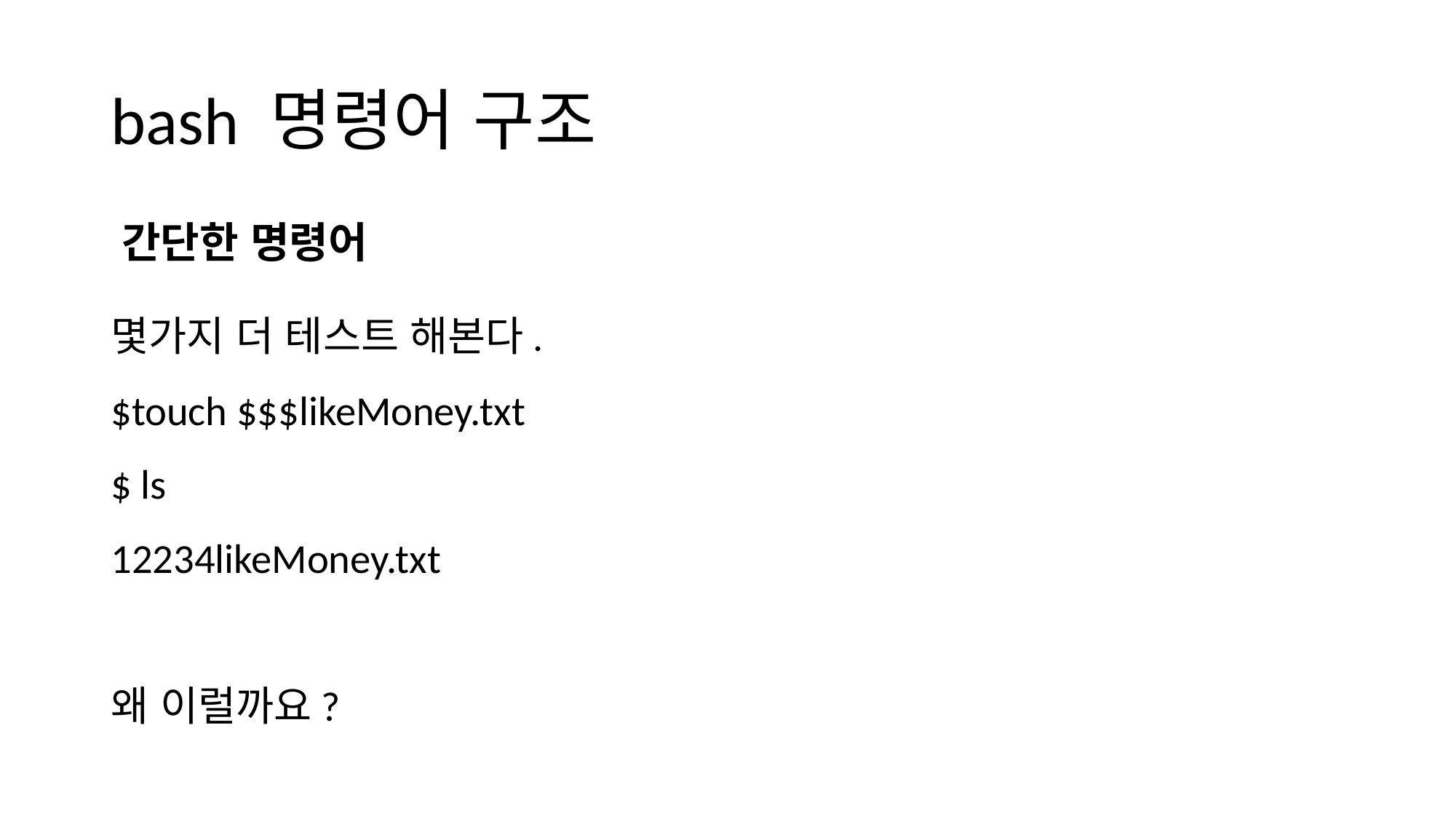

# bash 명령어 구조
간단한 명령어
몇가지 더 테스트 해본다.
$touch $$$likeMoney.txt
$ ls
12234likeMoney.txt

왜 이럴까요?